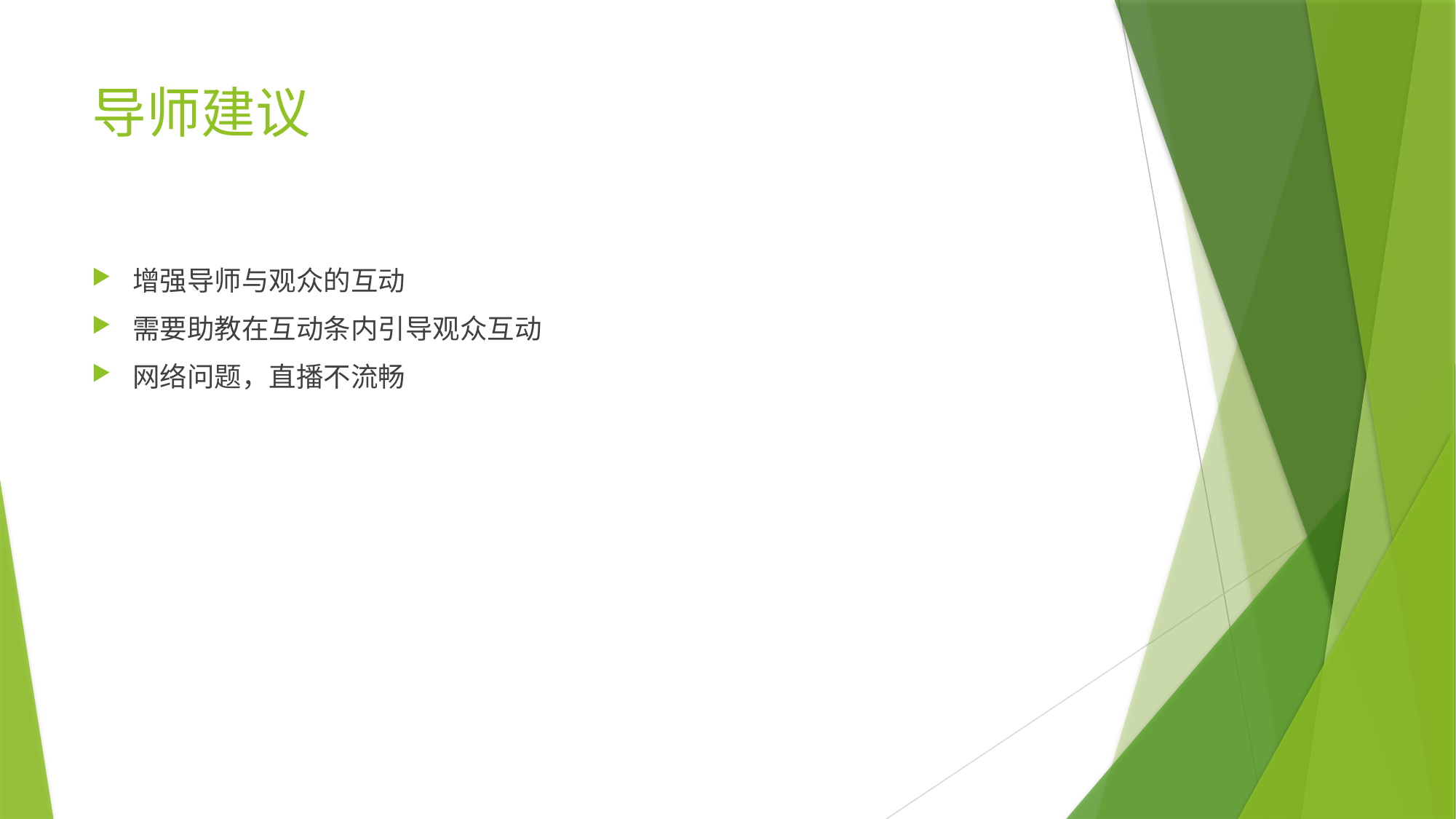

# 导师建议
增强导师与观众的互动
需要助教在互动条内引导观众互动
网络问题，直播不流畅